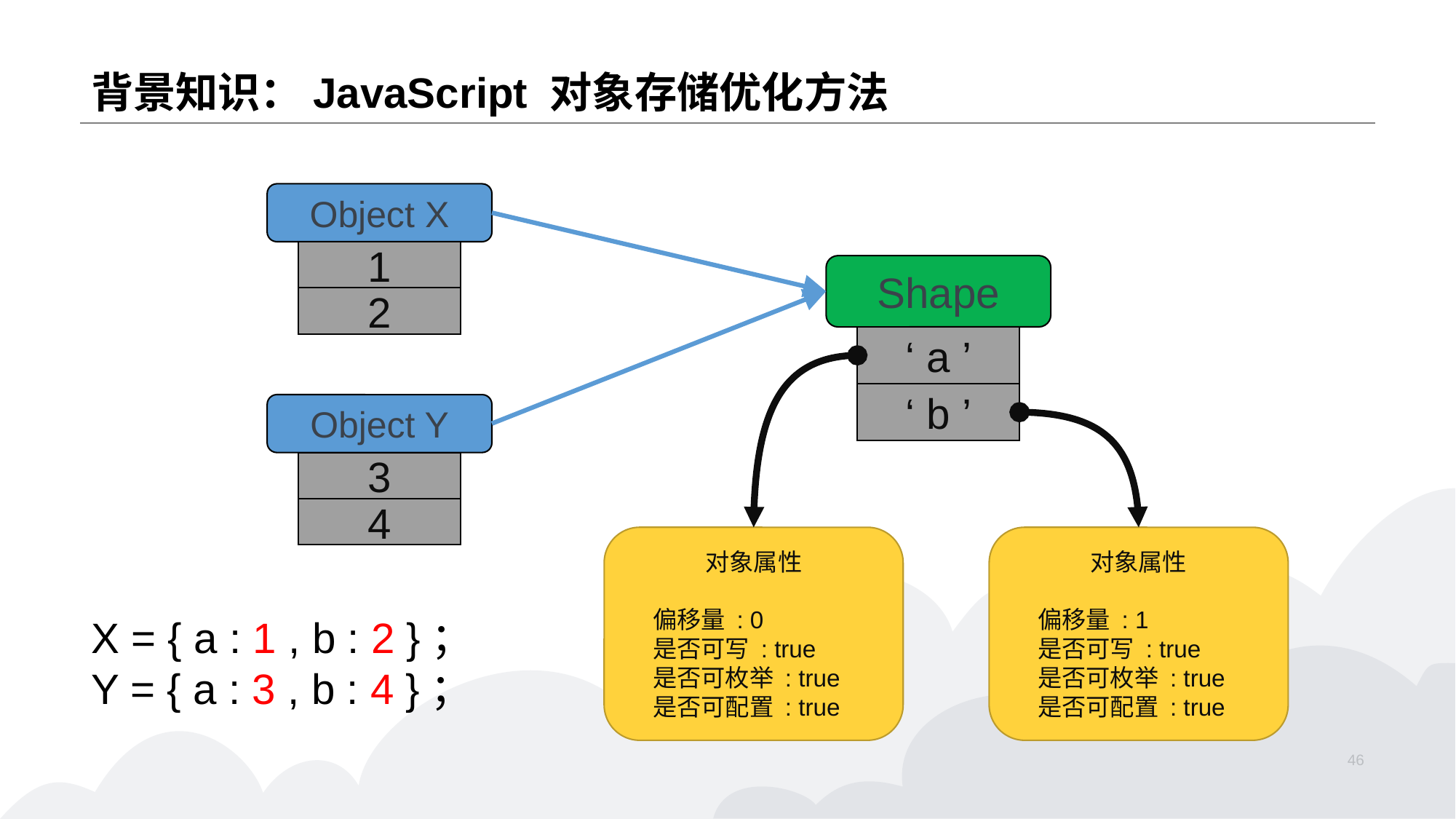

# 背景知识：JavaScript 对象存储优化方法
Object X
1
2
Shape
‘ a ’
‘ b ’
Object Y
3
4

对象属性

    偏移量 : 0
    是否可写 : true
    是否可枚举 : true
    是否可配置 : true
对象属性

    偏移量 : 1
    是否可写 : true
    是否可枚举 : true
    是否可配置 : true
X = { a : 1 , b : 2 }；
Y = { a : 3 , b : 4 }；

46